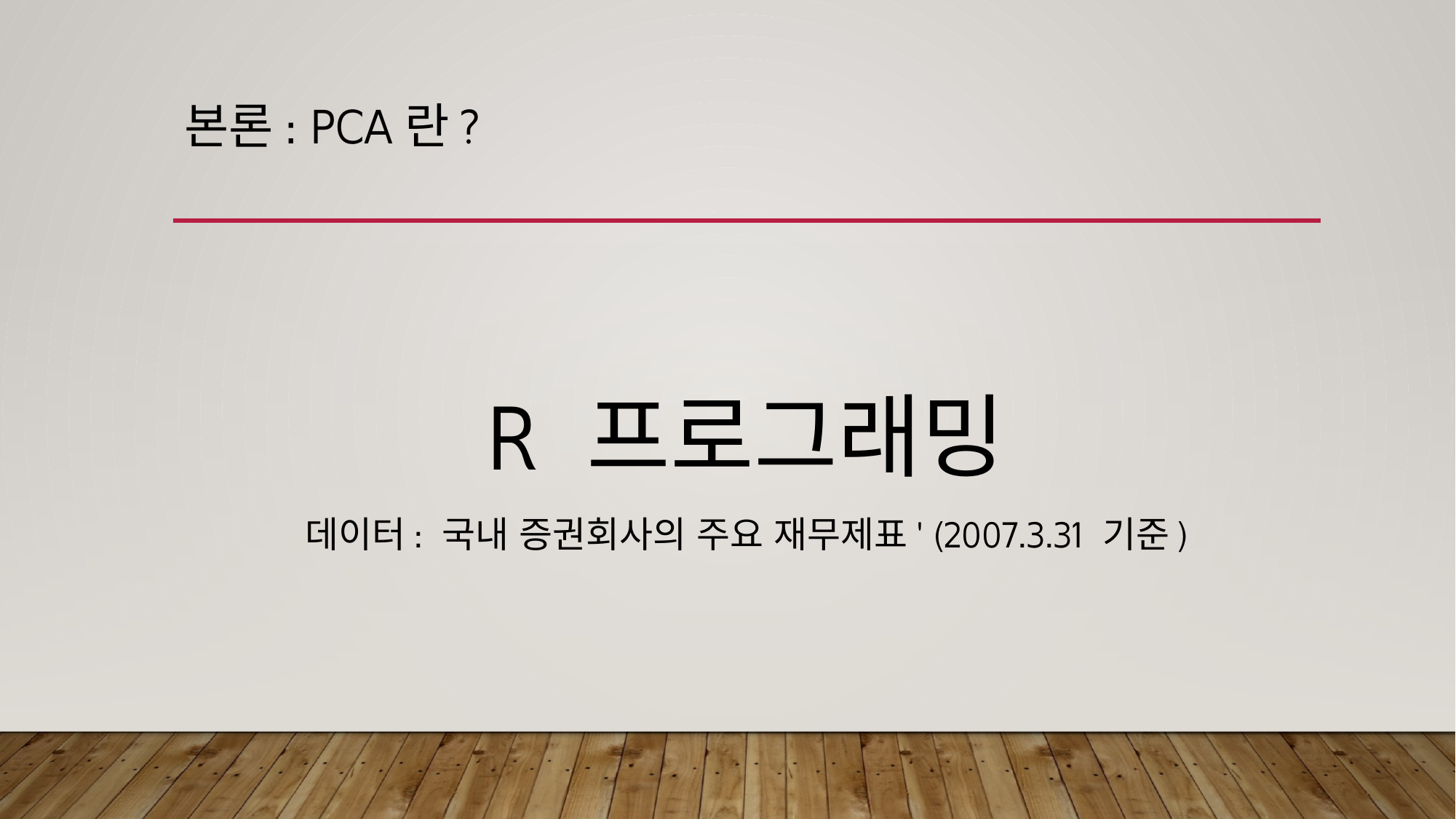

# 본론: PCA란?

R 프로그래밍
데이터: 국내 증권회사의 주요 재무제표' (2007.3.31 기준)